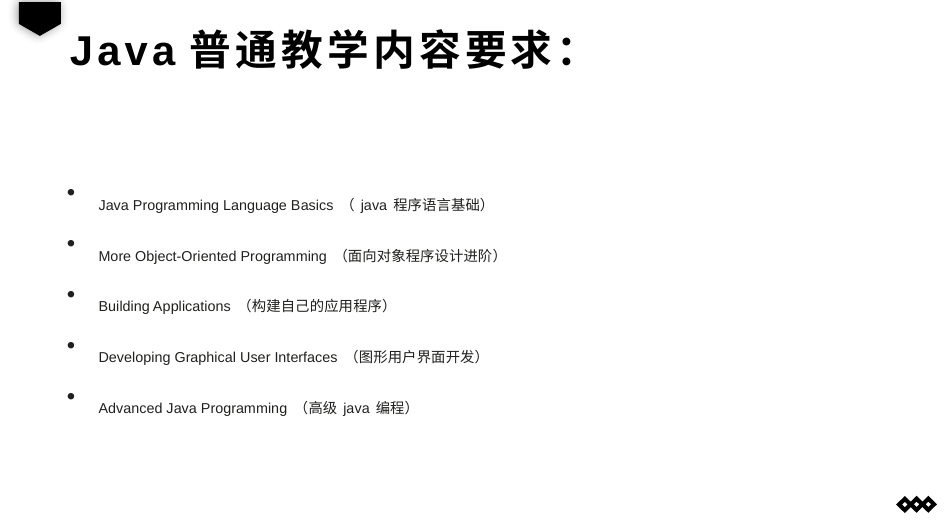

# Java普通教学内容要求：
Java Programming Language Basics（java程序语言基础）
More Object-Oriented Programming（面向对象程序设计进阶）
Building Applications（构建自己的应用程序）
Developing Graphical User Interfaces（图形用户界面开发）
Advanced Java Programming（高级java编程）